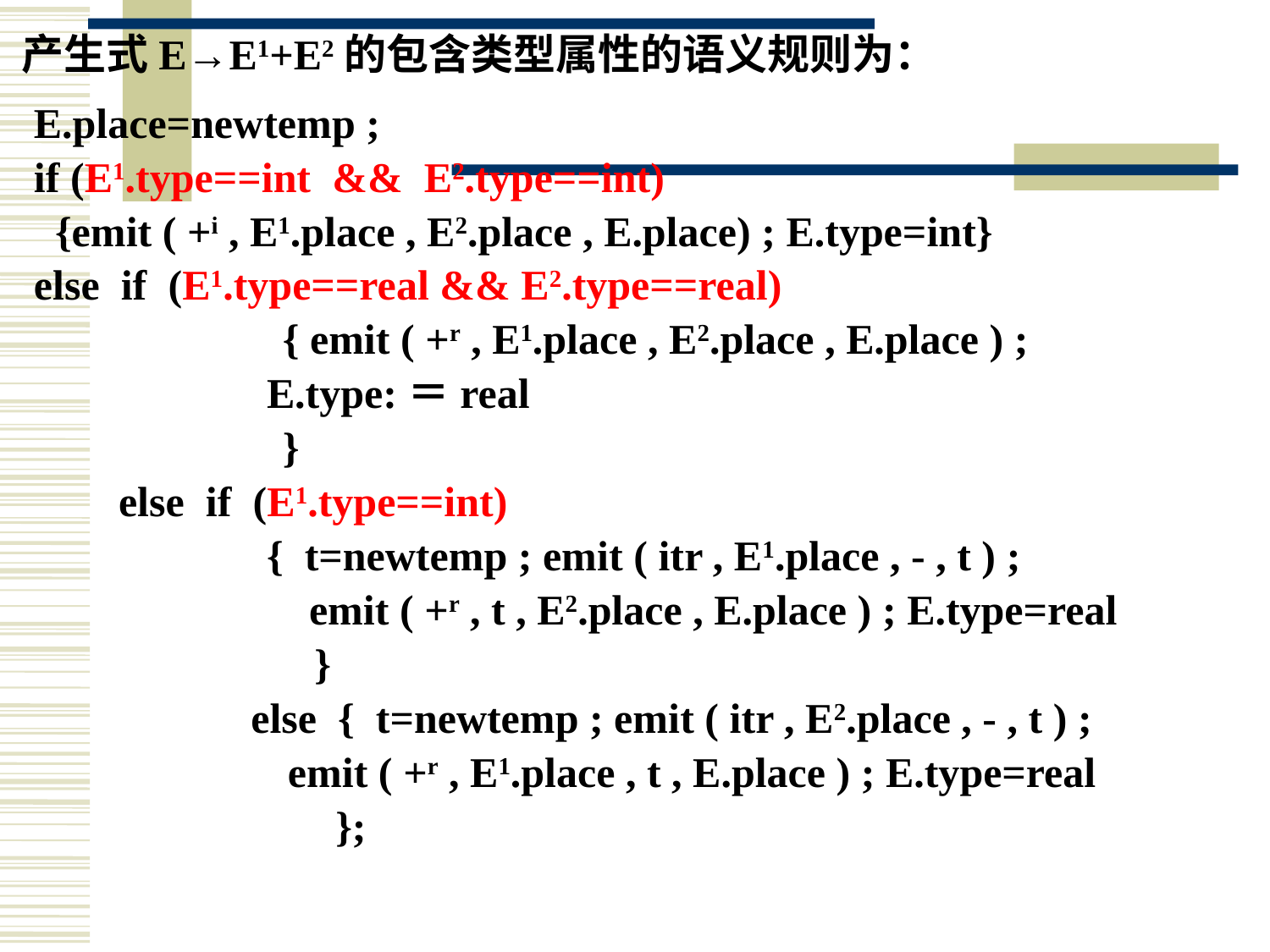

产生式E→E1+E2的包含类型属性的语义规则为：
E.place=newtemp ;
if (E1.type==int  &&  E2.type==int)
  {emit ( +i , E1.place , E2.place , E.place) ; E.type=int}
else  if  (E1.type==real && E2.type==real)
		       { emit ( +r , E1.place , E2.place , E.place ) ;
                      E.type:＝real
		       }
        else  if  (E1.type==int)
                      {  t=newtemp ; emit ( itr , E1.place , - , t ) ;
                          emit ( +r , t , E2.place , E.place ) ; E.type=real
		          }
     	    else  {  t=newtemp ; emit ( itr , E2.place , - , t ) ;
                        emit ( +r , E1.place , t , E.place ) ; E.type=real
			};